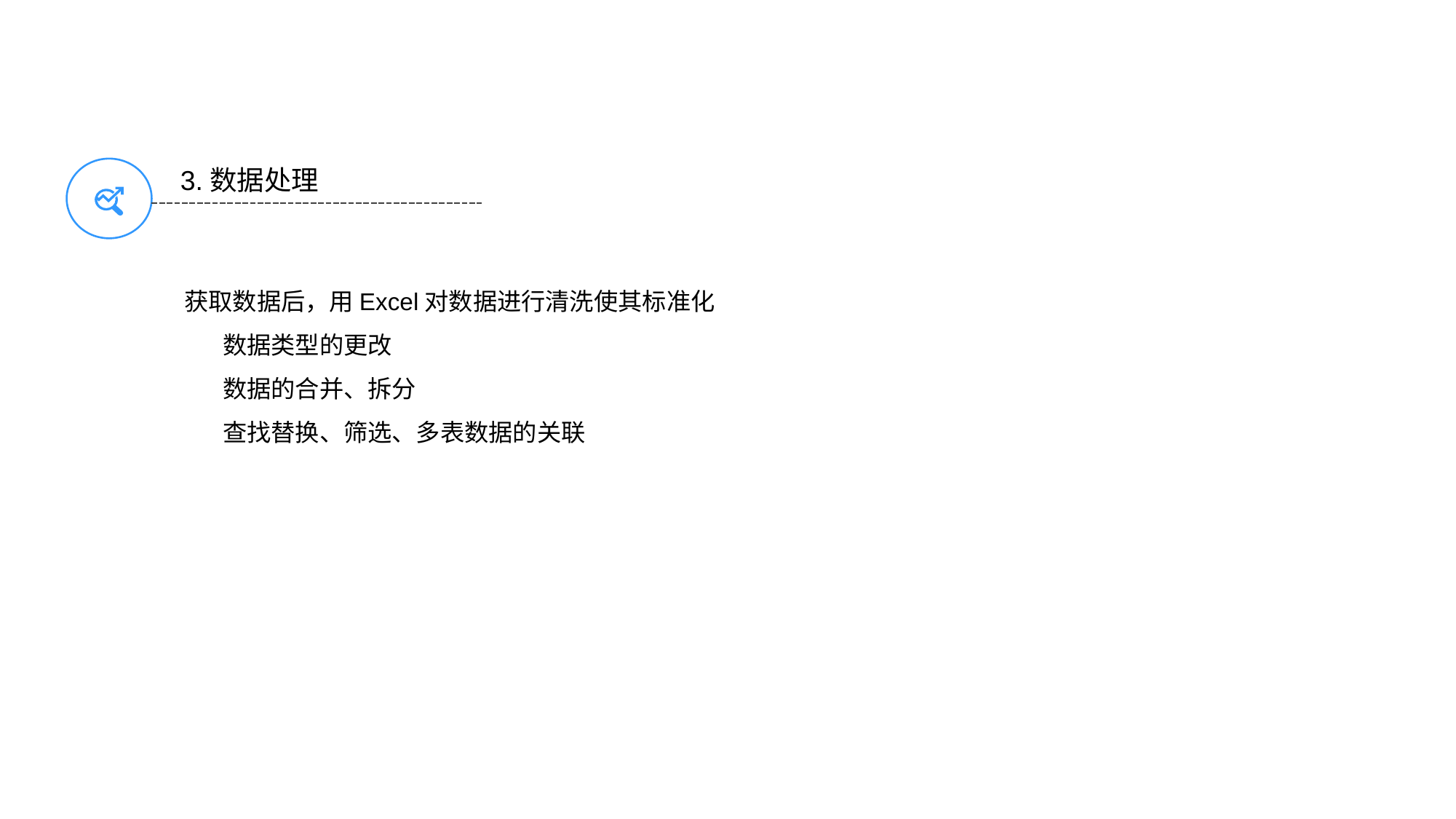

3.数据处理

获取数据后，用Excel对数据进行清洗使其标准化
      数据类型的更改
      数据的合并、拆分
      查找替换、筛选、多表数据的关联